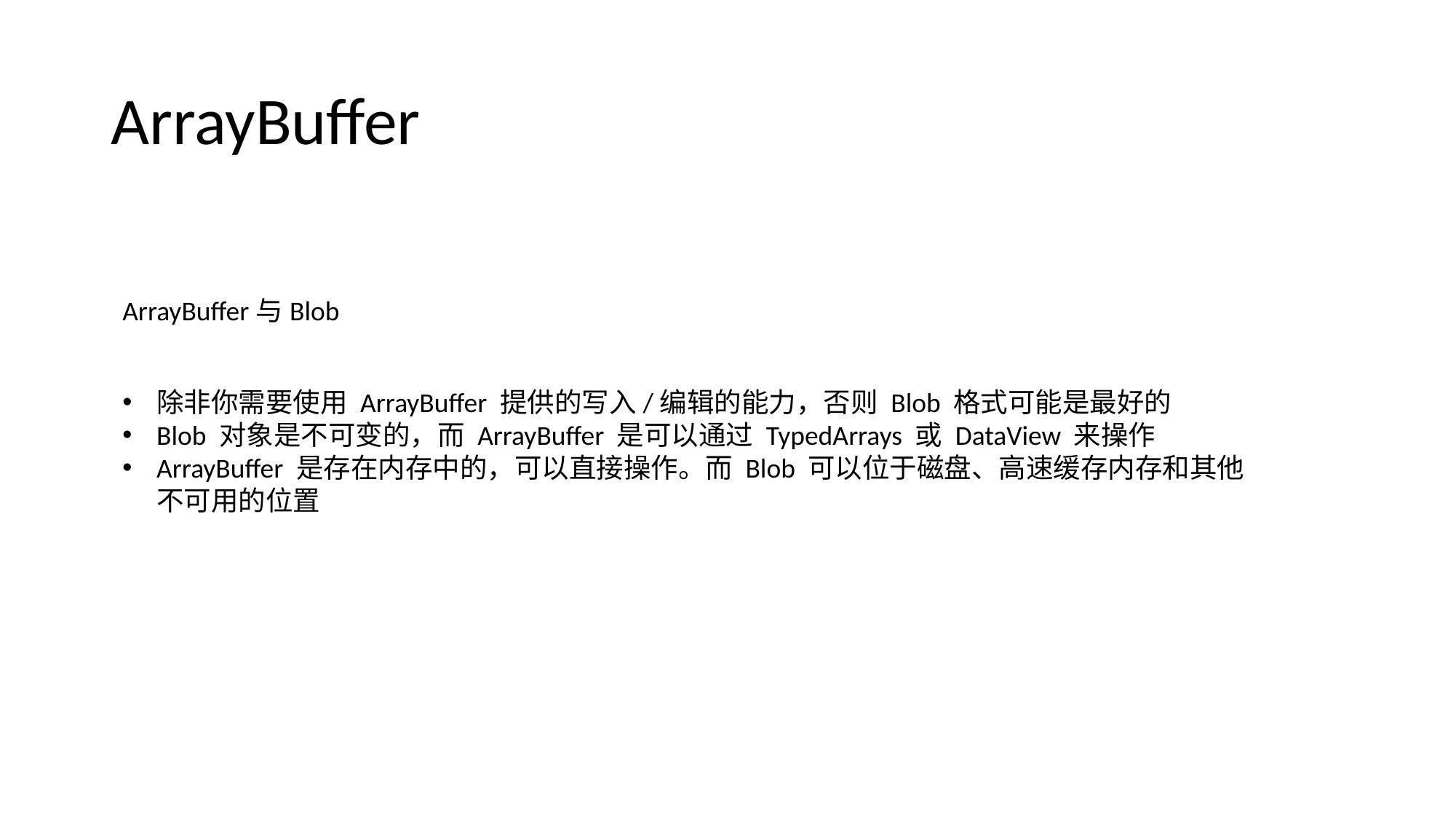

# ArrayBuffer
ArrayBuffer与Blob
除非你需要使用 ArrayBuffer 提供的写入/编辑的能力，否则 Blob 格式可能是最好的
Blob 对象是不可变的，而 ArrayBuffer 是可以通过 TypedArrays 或 DataView 来操作
ArrayBuffer 是存在内存中的，可以直接操作。而 Blob 可以位于磁盘、高速缓存内存和其他不可用的位置